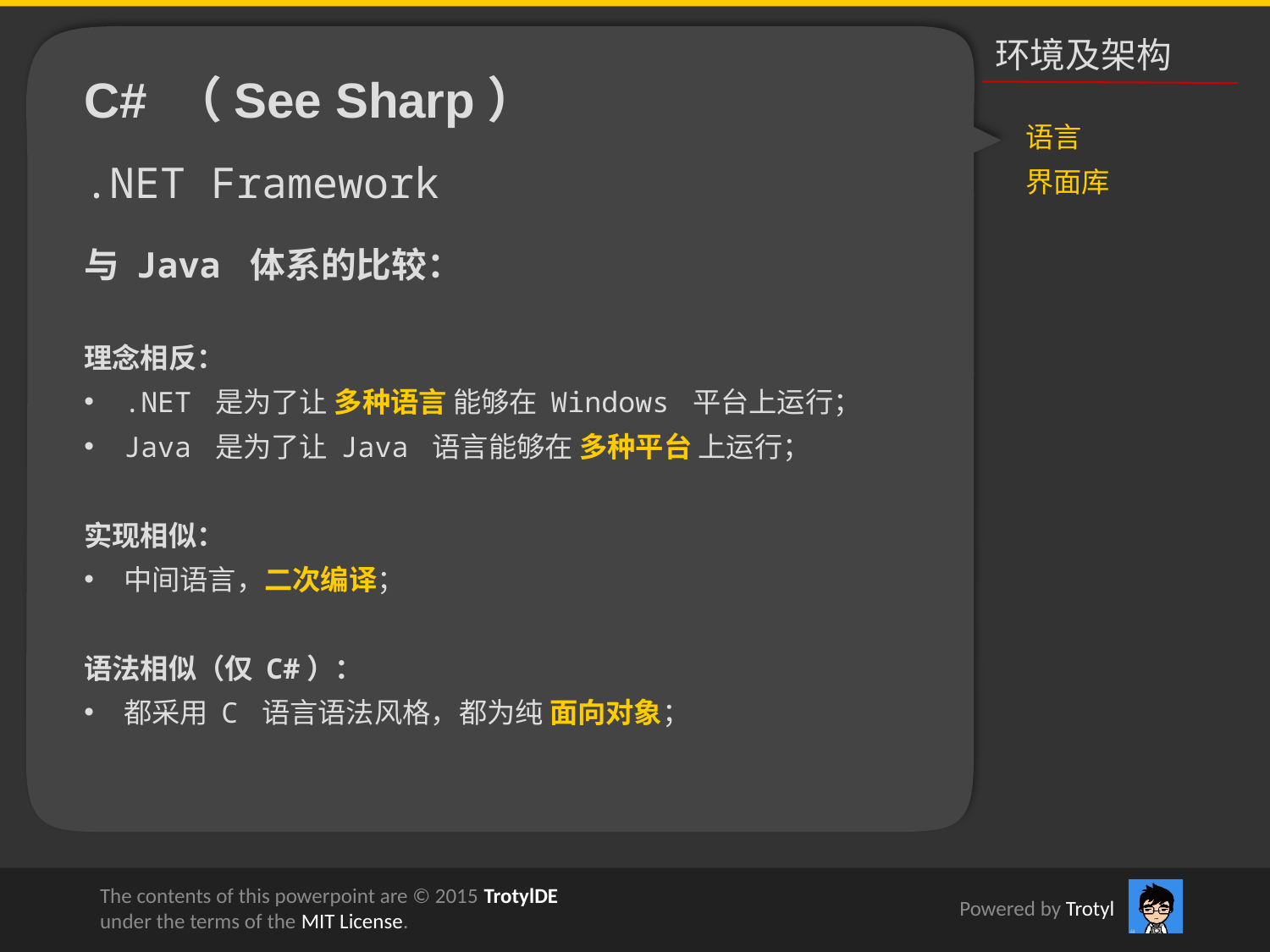

环境及架构
C# （See Sharp）
语言
界面库
.NET Framework
与 Java 体系的比较：

理念相反：
.NET 是为了让 多种语言 能够在 Windows 平台上运行；
Java 是为了让 Java 语言能够在 多种平台 上运行；

实现相似：
中间语言，二次编译；

语法相似（仅 C#）：
都采用 C 语言语法风格，都为纯 面向对象；